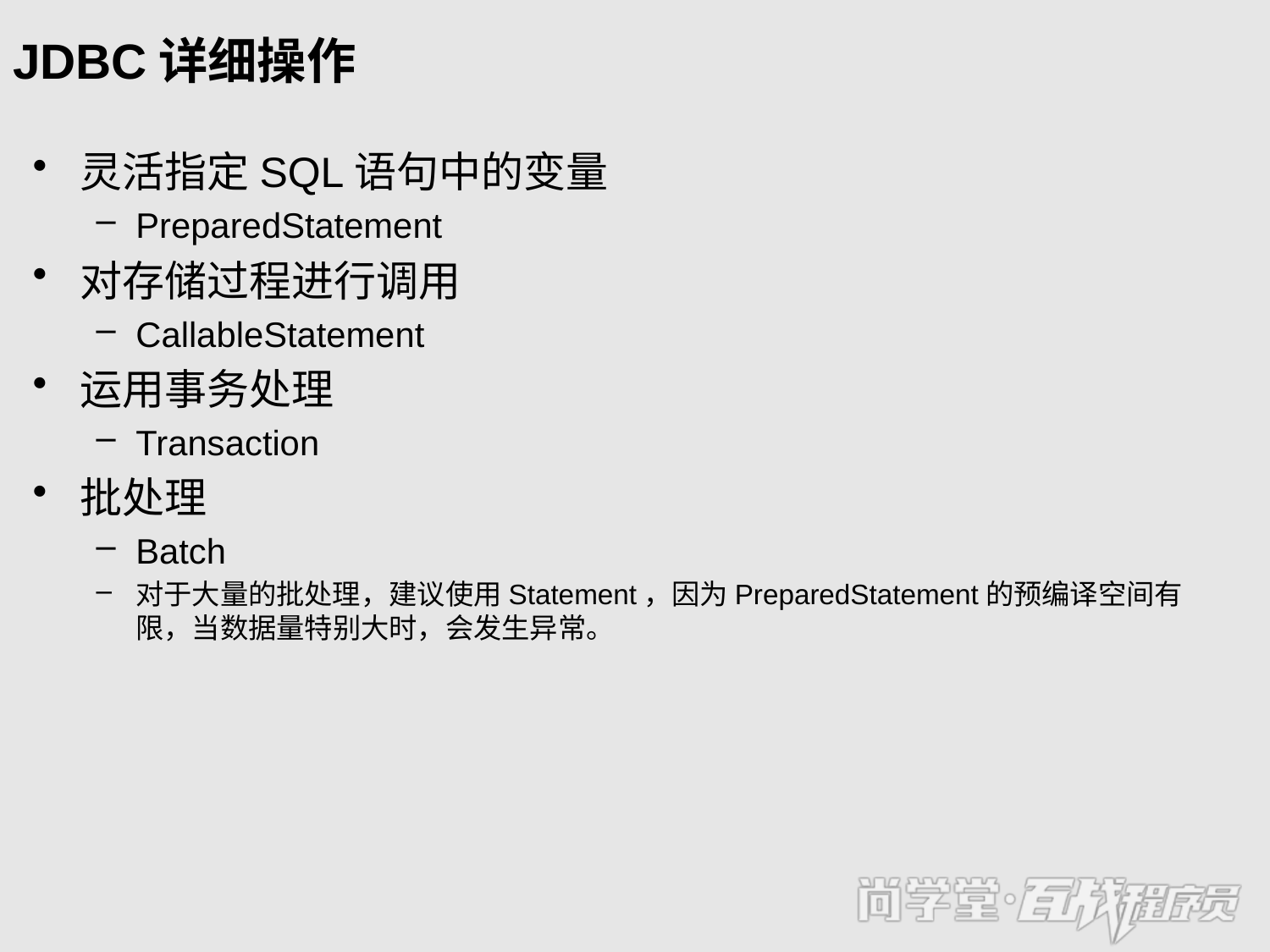

# JDBC详细操作
灵活指定SQL语句中的变量
PreparedStatement
对存储过程进行调用
CallableStatement
运用事务处理
Transaction
批处理
Batch
对于大量的批处理，建议使用Statement，因为PreparedStatement的预编译空间有限，当数据量特别大时，会发生异常。